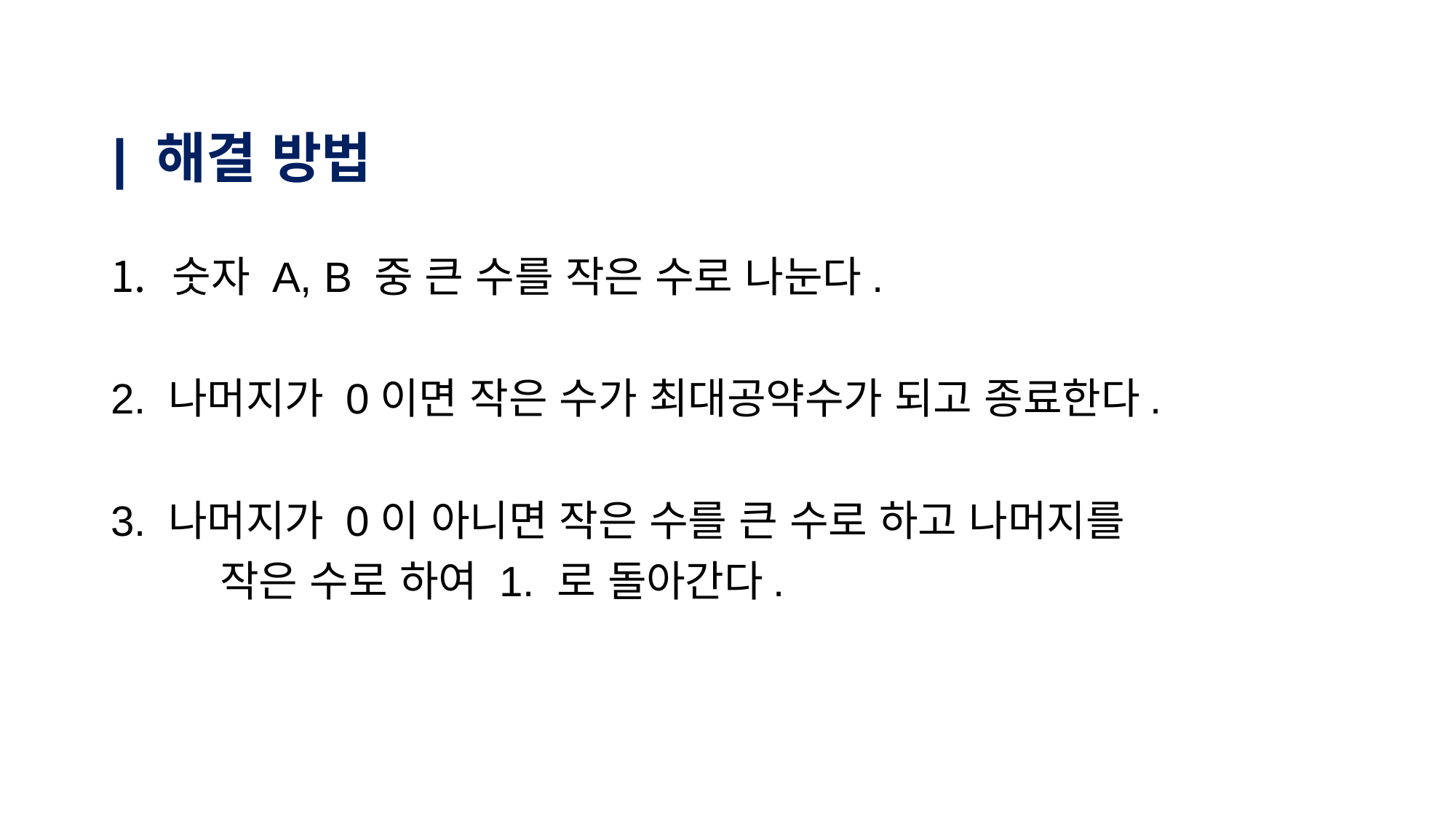

# | 해결 방법
숫자 A, B 중 큰 수를 작은 수로 나눈다.

2. 나머지가 0이면 작은 수가 최대공약수가 되고 종료한다.

3. 나머지가 0이 아니면 작은 수를 큰 수로 하고 나머지를
	작은 수로 하여 1. 로 돌아간다.